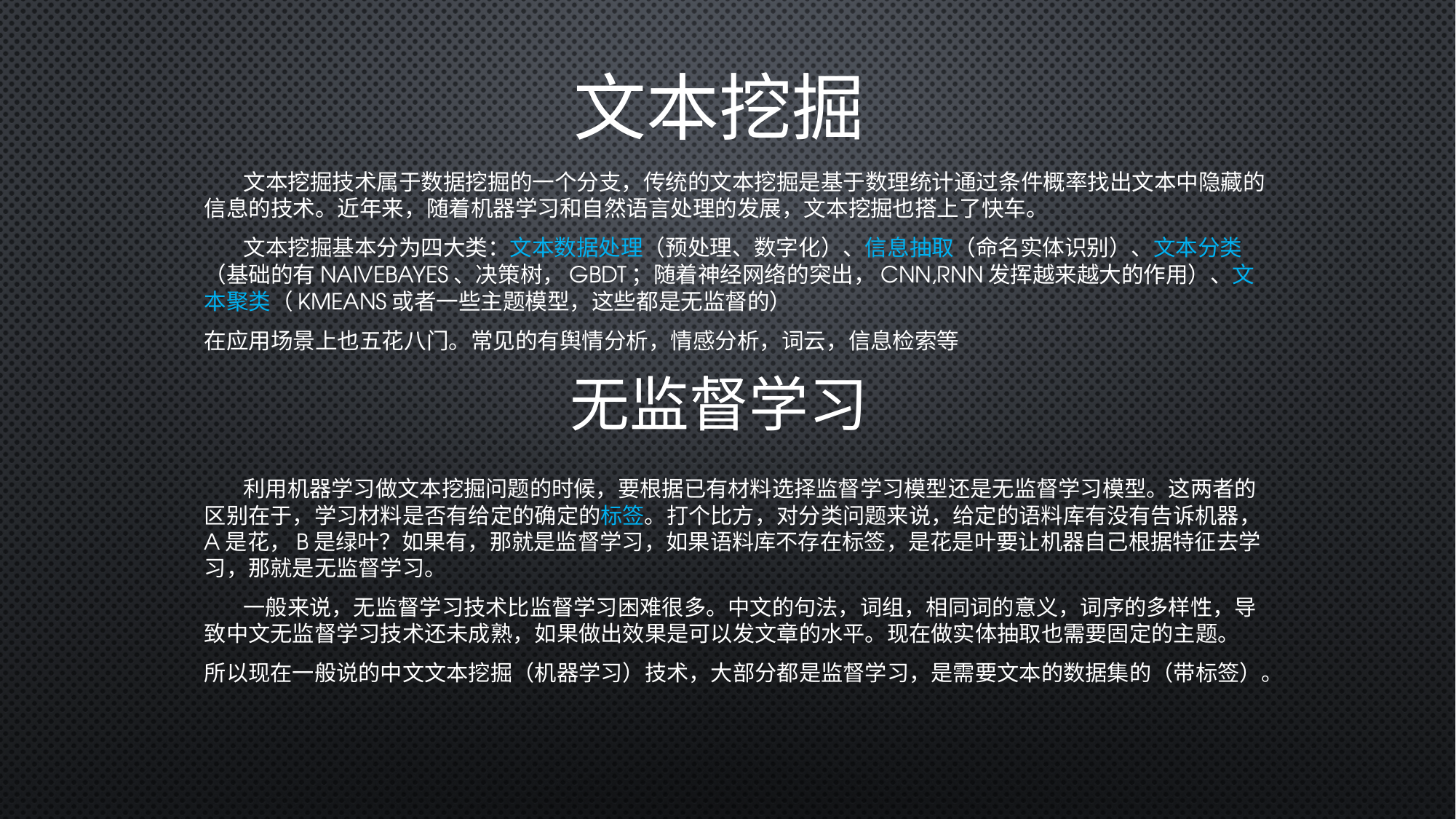

# 文本挖掘
       文本挖掘技术属于数据挖掘的一个分支，传统的文本挖掘是基于数理统计通过条件概率找出文本中隐藏的信息的技术。近年来，随着机器学习和自然语言处理的发展，文本挖掘也搭上了快车。
       文本挖掘基本分为四大类：文本数据处理（预处理、数字化）、信息抽取（命名实体识别）、文本分类（基础的有NaiveBayes、决策树，GBDT；随着神经网络的突出，CNN,RNN发挥越来越大的作用）、文本聚类（Kmeans或者一些主题模型，这些都是无监督的）
在应用场景上也五花八门。常见的有舆情分析，情感分析，词云，信息检索等

无监督学习
       利用机器学习做文本挖掘问题的时候，要根据已有材料选择监督学习模型还是无监督学习模型。这两者的区别在于，学习材料是否有给定的确定的标签。打个比方，对分类问题来说，给定的语料库有没有告诉机器，A是花，B是绿叶？如果有，那就是监督学习，如果语料库不存在标签，是花是叶要让机器自己根据特征去学习，那就是无监督学习。
       一般来说，无监督学习技术比监督学习困难很多。中文的句法，词组，相同词的意义，词序的多样性，导致中文无监督学习技术还未成熟，如果做出效果是可以发文章的水平。现在做实体抽取也需要固定的主题。
所以现在一般说的中文文本挖掘（机器学习）技术，大部分都是监督学习，是需要文本的数据集的（带标签）。